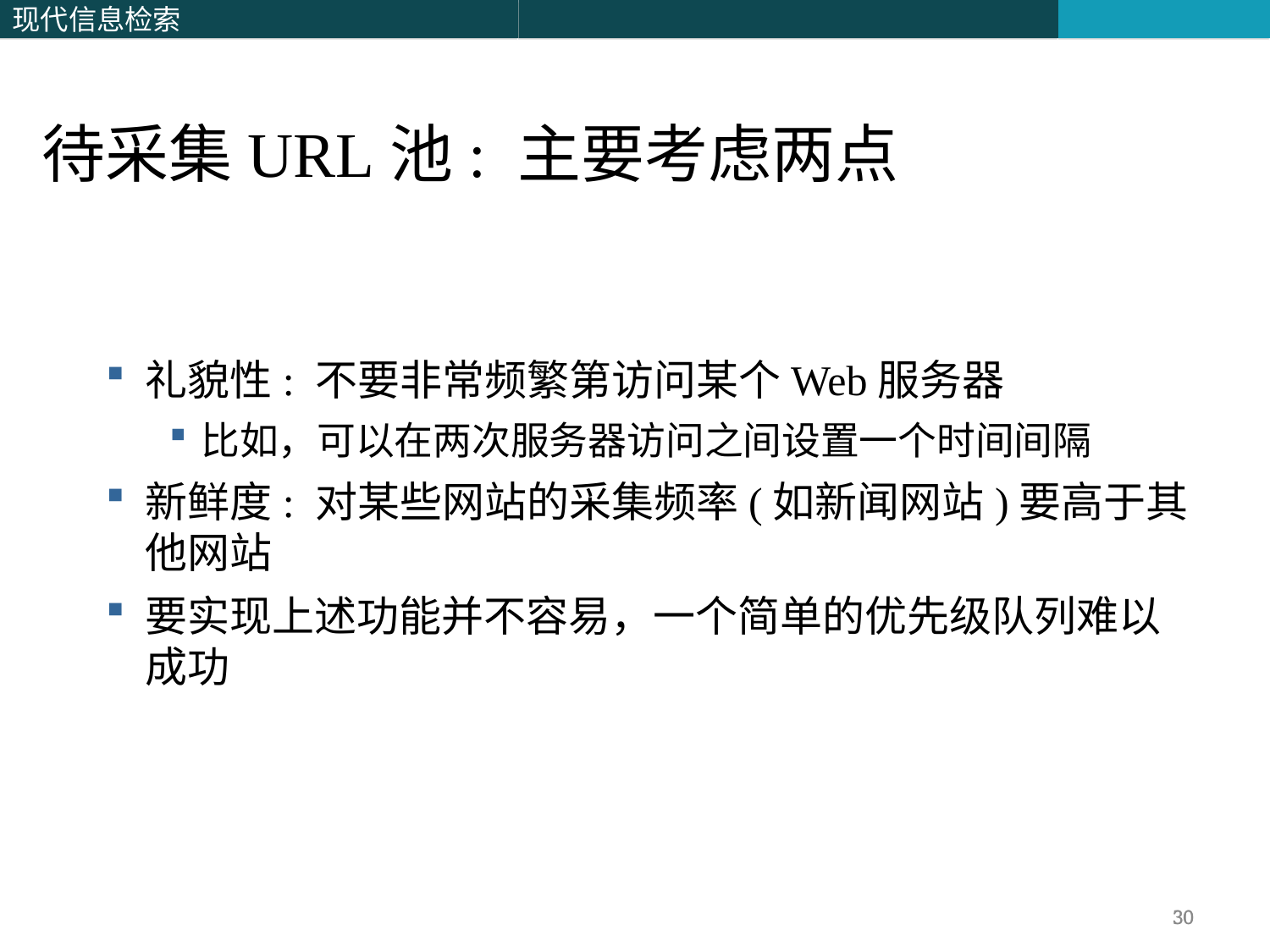

待采集URL池: 主要考虑两点
礼貌性: 不要非常频繁第访问某个Web服务器
比如，可以在两次服务器访问之间设置一个时间间隔
新鲜度: 对某些网站的采集频率(如新闻网站)要高于其他网站
要实现上述功能并不容易，一个简单的优先级队列难以成功
30
30